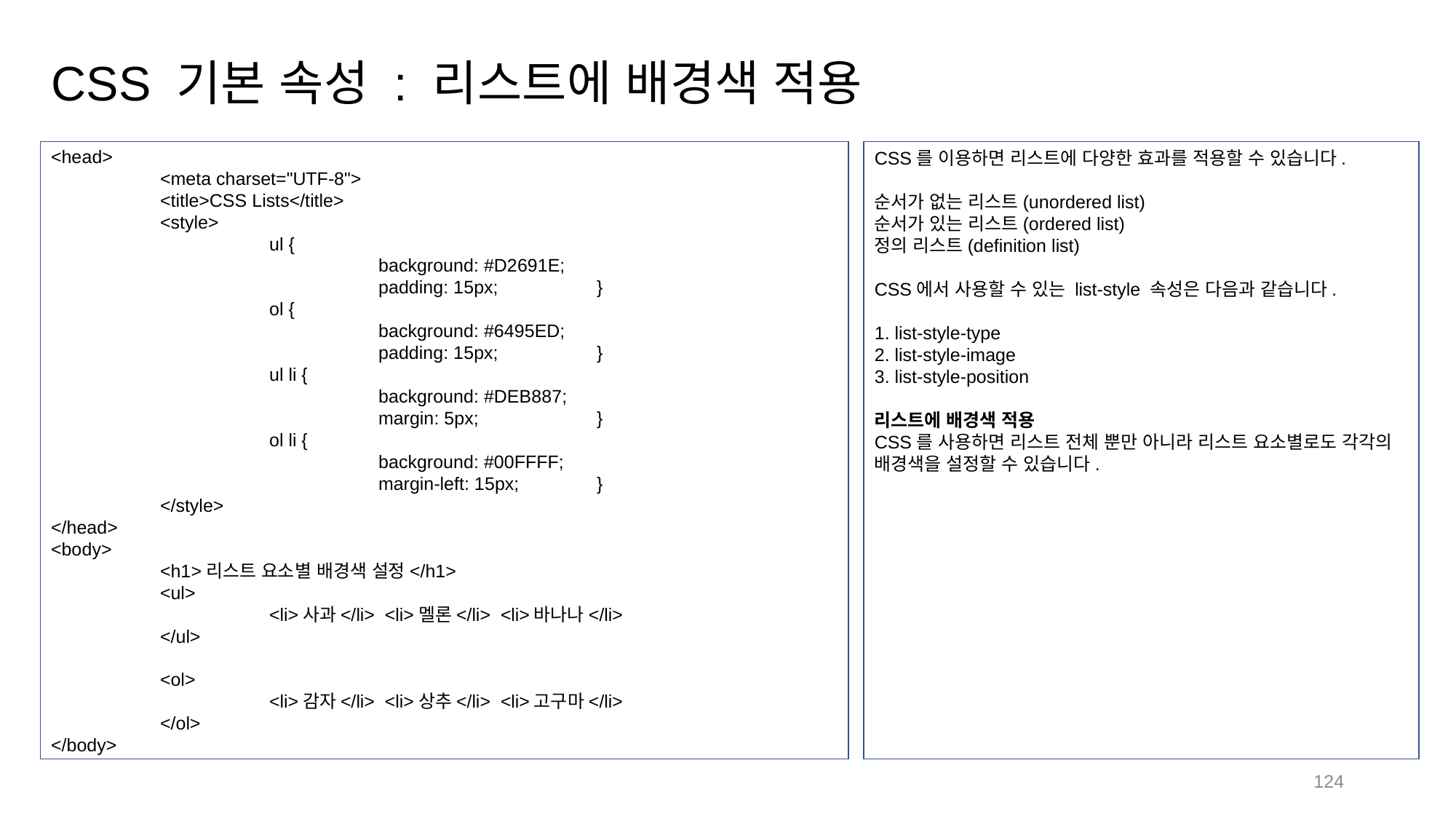

# CSS 기본 속성 : 리스트에 배경색 적용
<head>
	<meta charset="UTF-8">
	<title>CSS Lists</title>
	<style>
		ul {
			background: #D2691E;
			padding: 15px;   	}
		ol {
			background: #6495ED;
			padding: 15px;   	}
		ul li {
			background: #DEB887;
			margin: 5px;   	}
		ol li {
			background: #00FFFF;
			margin-left: 15px;     	}
	</style>
</head>
<body>
	<h1>리스트 요소별 배경색 설정</h1>
	<ul>
		<li>사과</li>  <li>멜론</li>  <li>바나나</li>
	</ul>

	<ol>
		<li>감자</li>  <li>상추</li>  <li>고구마</li>
	</ol>
</body>
CSS를 이용하면 리스트에 다양한 효과를 적용할 수 있습니다.

순서가 없는 리스트(unordered list)
순서가 있는 리스트(ordered list)
정의 리스트(definition list)

CSS에서 사용할 수 있는 list-style 속성은 다음과 같습니다.

1. list-style-type
2. list-style-image
3. list-style-position
리스트에 배경색 적용
CSS를 사용하면 리스트 전체 뿐만 아니라 리스트 요소별로도 각각의 배경색을 설정할 수 있습니다.

124